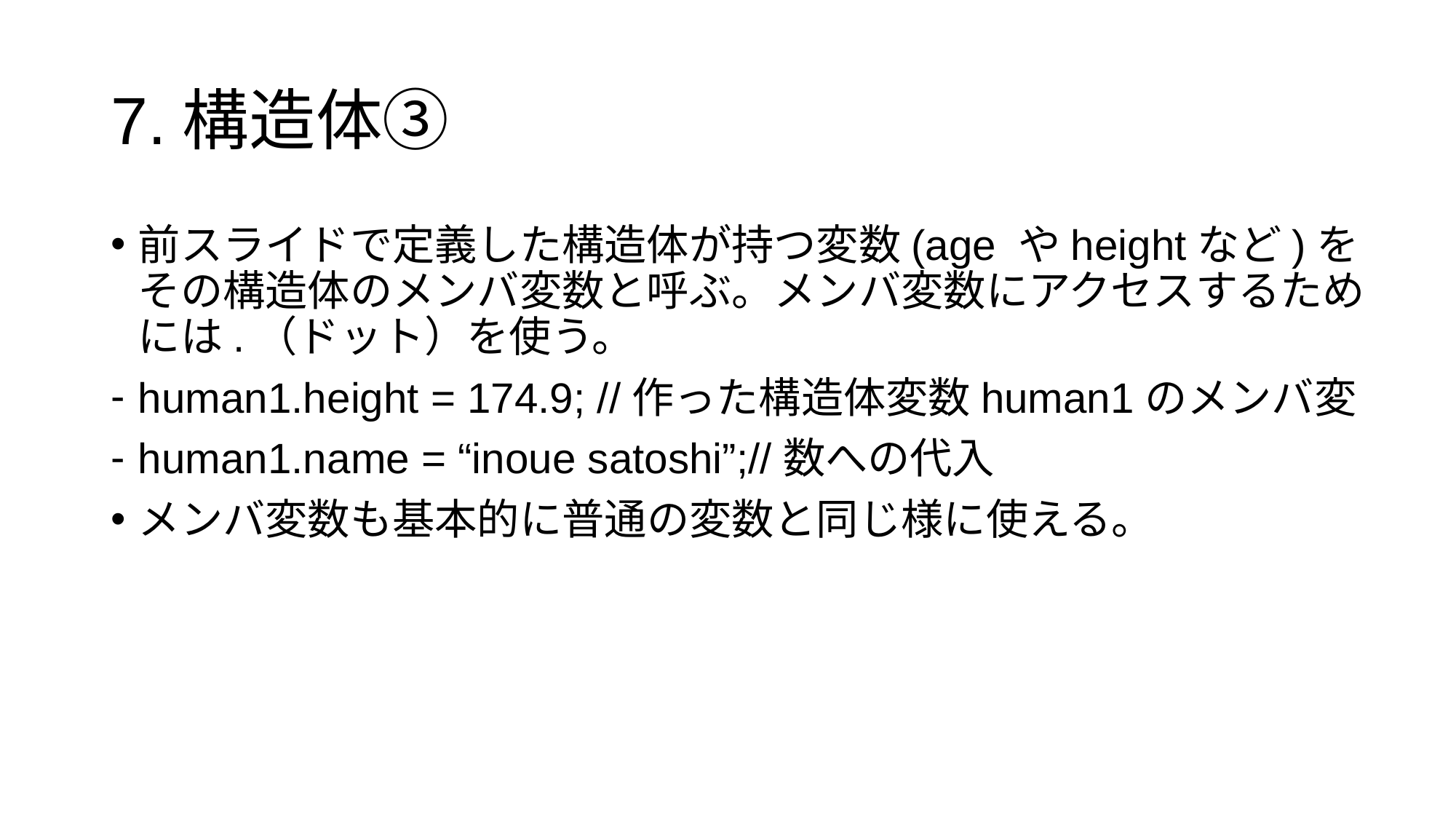

# 7.構造体③
前スライドで定義した構造体が持つ変数(age やheightなど)をその構造体のメンバ変数と呼ぶ。メンバ変数にアクセスするためには.（ドット）を使う。
human1.height = 174.9; //作った構造体変数human1のメンバ変
human1.name = “inoue satoshi”;//数への代入
メンバ変数も基本的に普通の変数と同じ様に使える。